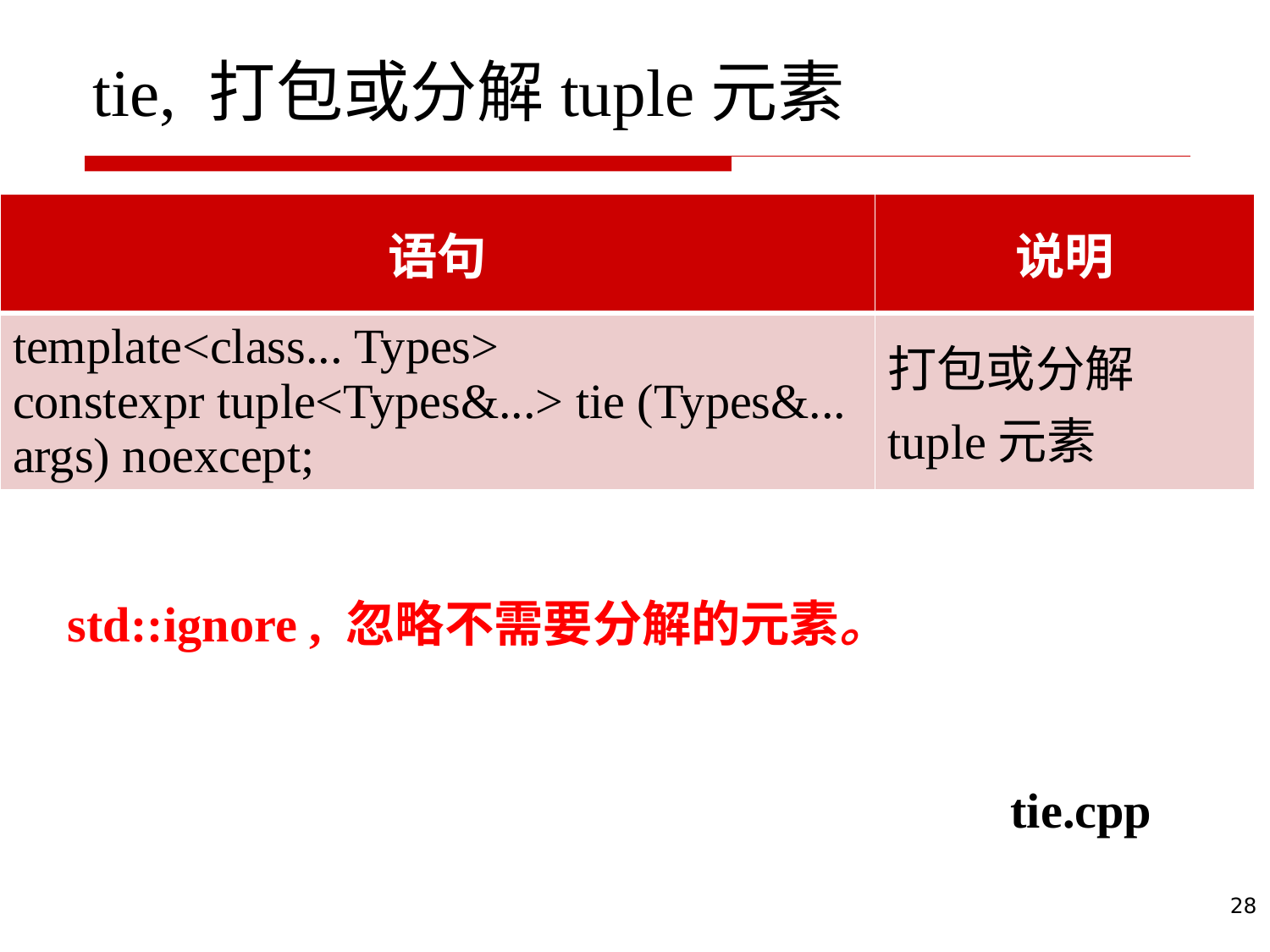

# tie, 打包或分解tuple元素

| 语句 | 说明 |
| --- | --- |
| template<class... Types> constexpr tuple<Types&...> tie (Types&... args) noexcept; | 打包或分解tuple元素 |
std::ignore , 忽略不需要分解的元素。
tie.cpp
28